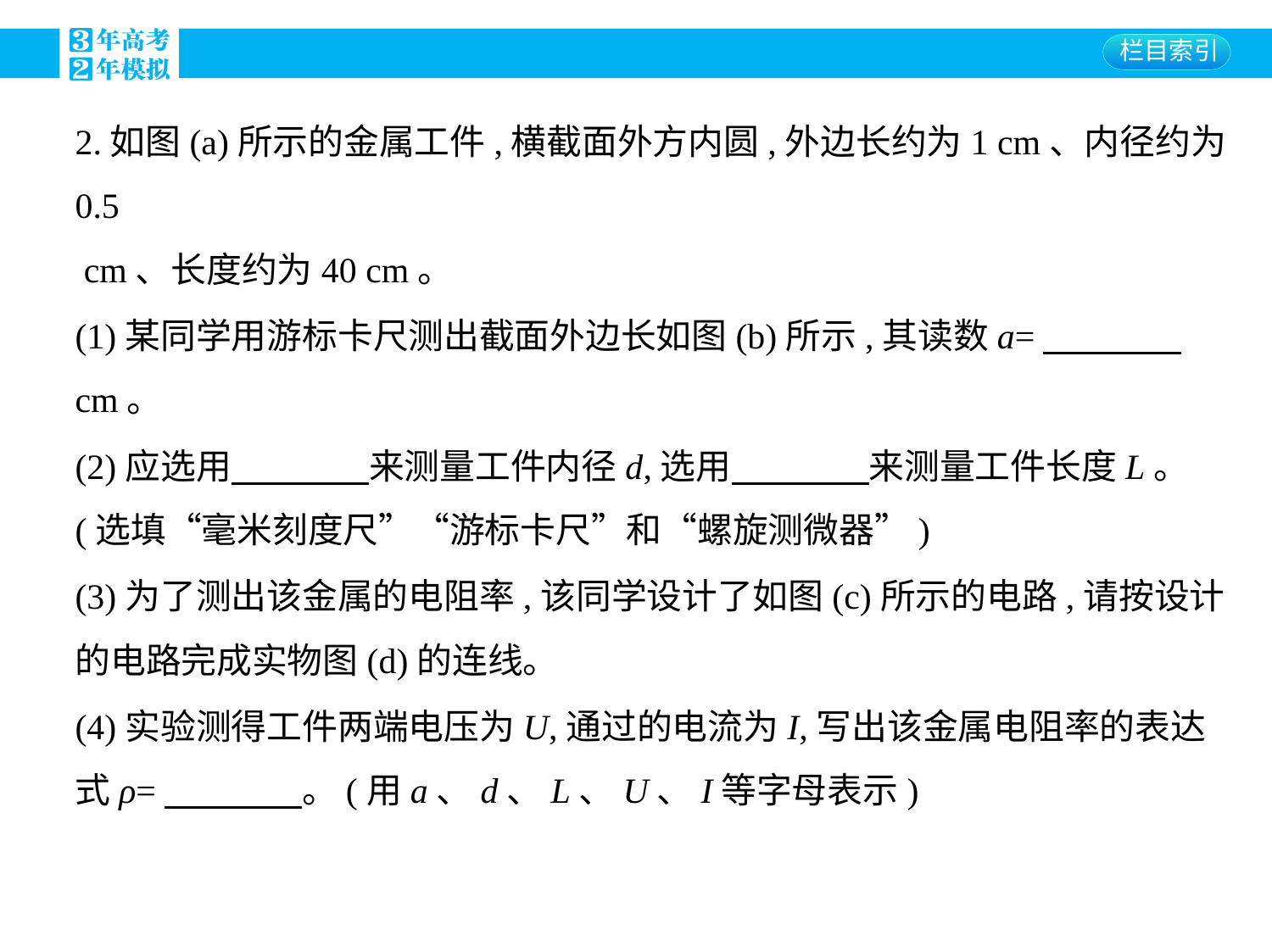

2.如图(a)所示的金属工件,横截面外方内圆,外边长约为1 cm、内径约为0.5
 cm、长度约为40 cm。
(1)某同学用游标卡尺测出截面外边长如图(b)所示,其读数a=　　　    
cm。
(2)应选用　　　    来测量工件内径d,选用　　　    来测量工件长度L。
(选填“毫米刻度尺”“游标卡尺”和“螺旋测微器”)
(3)为了测出该金属的电阻率,该同学设计了如图(c)所示的电路,请按设计
的电路完成实物图(d)的连线。
(4)实验测得工件两端电压为U,通过的电流为I,写出该金属电阻率的表达
式ρ=　　　    。(用a、d、L、U、I等字母表示)